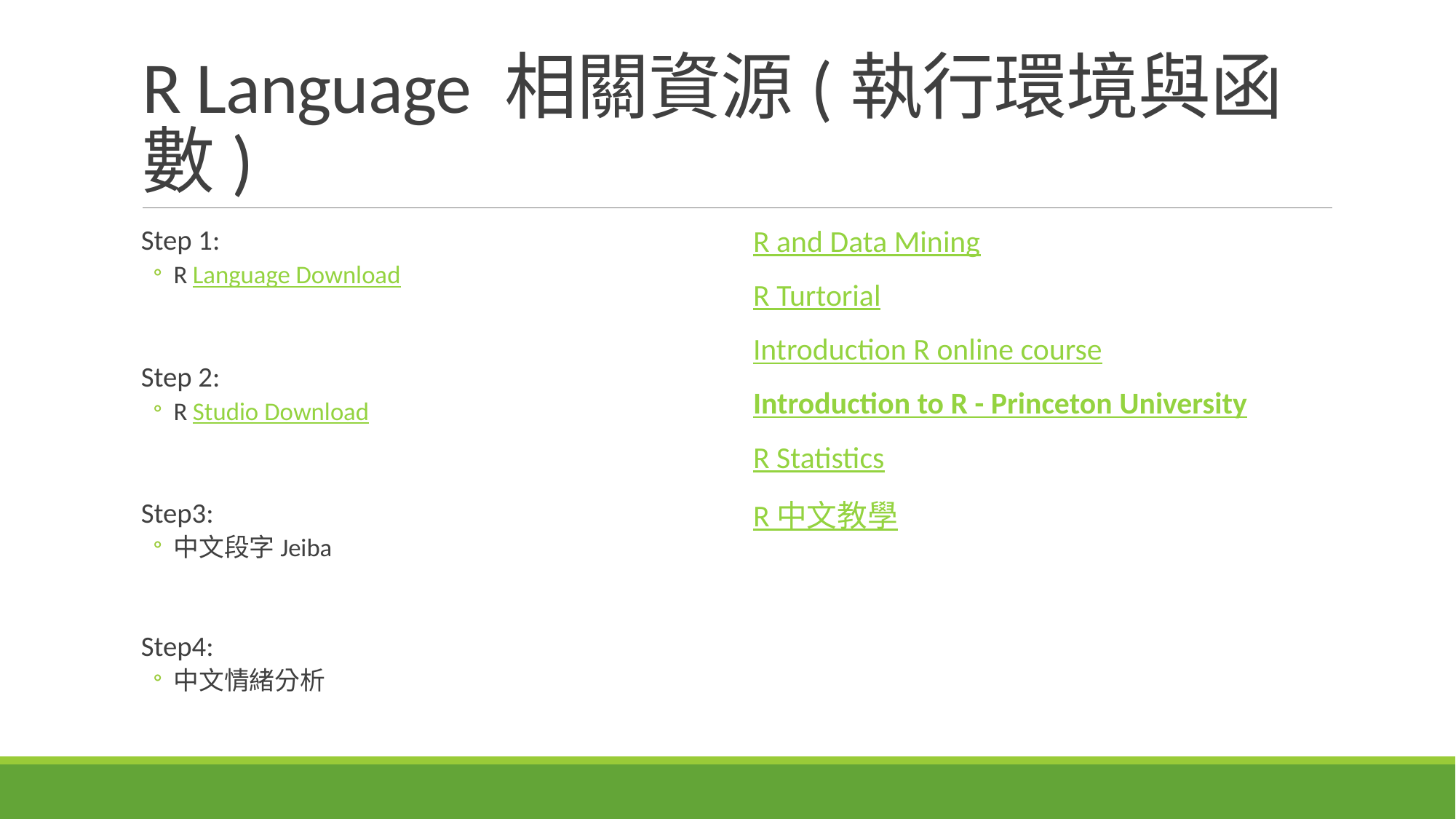

# R Language 相關資源(執行環境與函數)
Step 1:
R Language Download

Step 2:
R Studio Download

Step3:
中文段字Jeiba

Step4:
中文情緒分析
R and Data Mining
R Turtorial
Introduction R online course
Introduction to R - Princeton University
R Statistics
R 中文教學